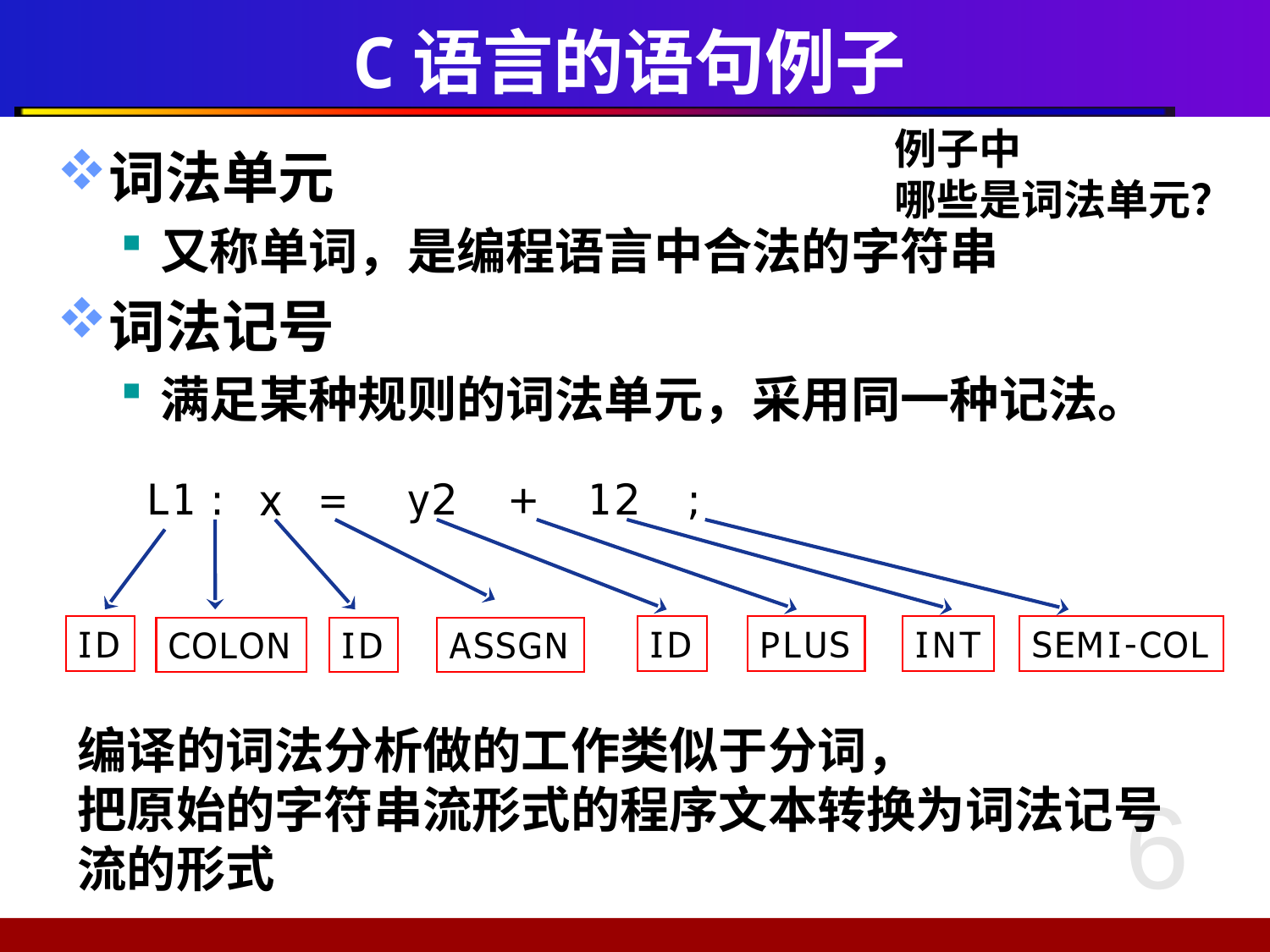

# C语言的语句例子
例子中
哪些是词法单元？
词法单元
又称单词，是编程语言中合法的字符串
词法记号
满足某种规则的词法单元，采用同一种记法。

y2
+
12
;
L1
:
x
=

ID
PLUS
INT
SEMI-COL
ID
COLON
ID
ASSGN
编译的词法分析做的工作类似于分词，
把原始的字符串流形式的程序文本转换为词法记号流的形式
6